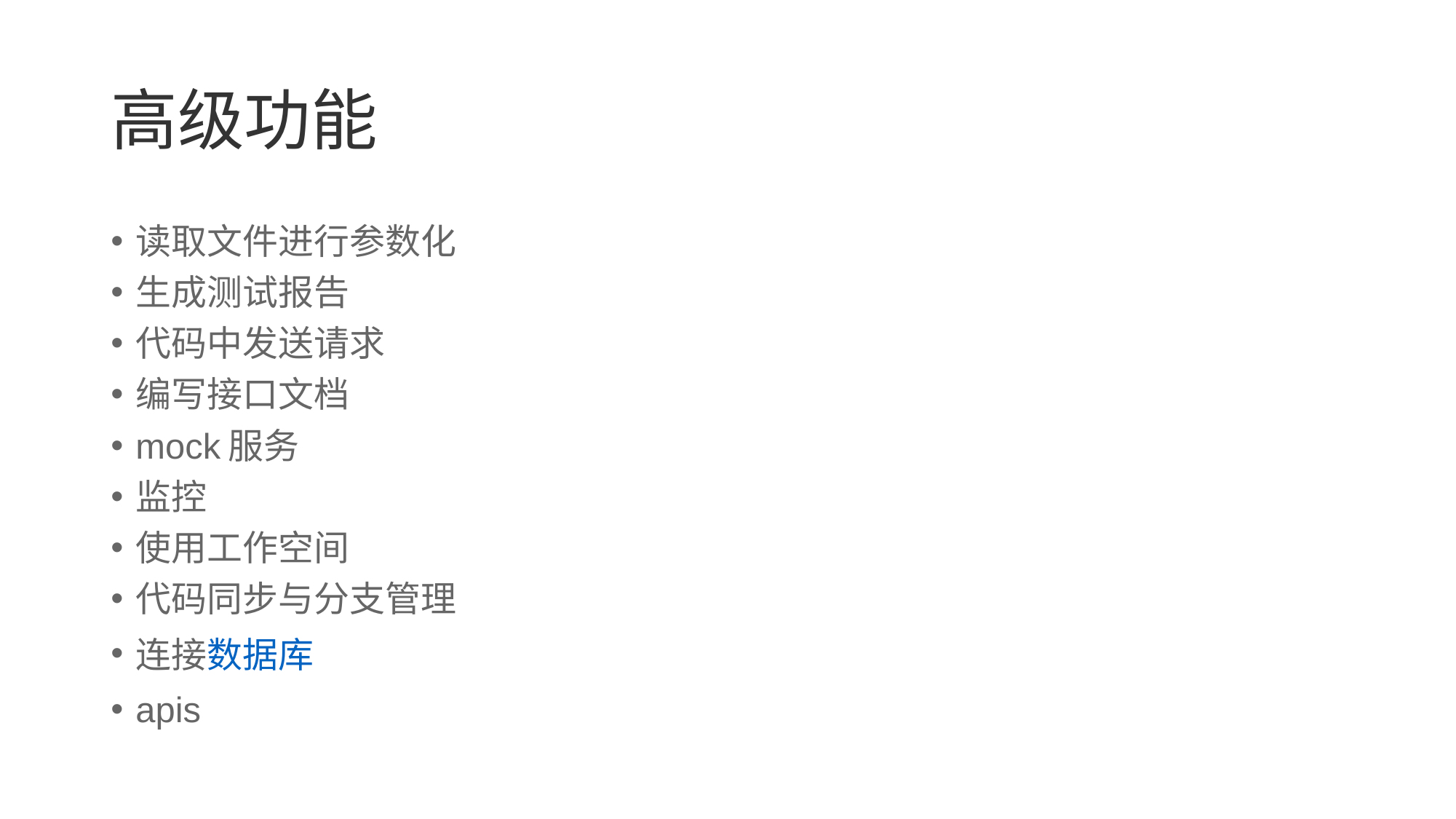

# 高级功能
读取文件进行参数化
生成测试报告
代码中发送请求
编写接口文档
mock服务
监控
使用工作空间
代码同步与分支管理
连接数据库
apis